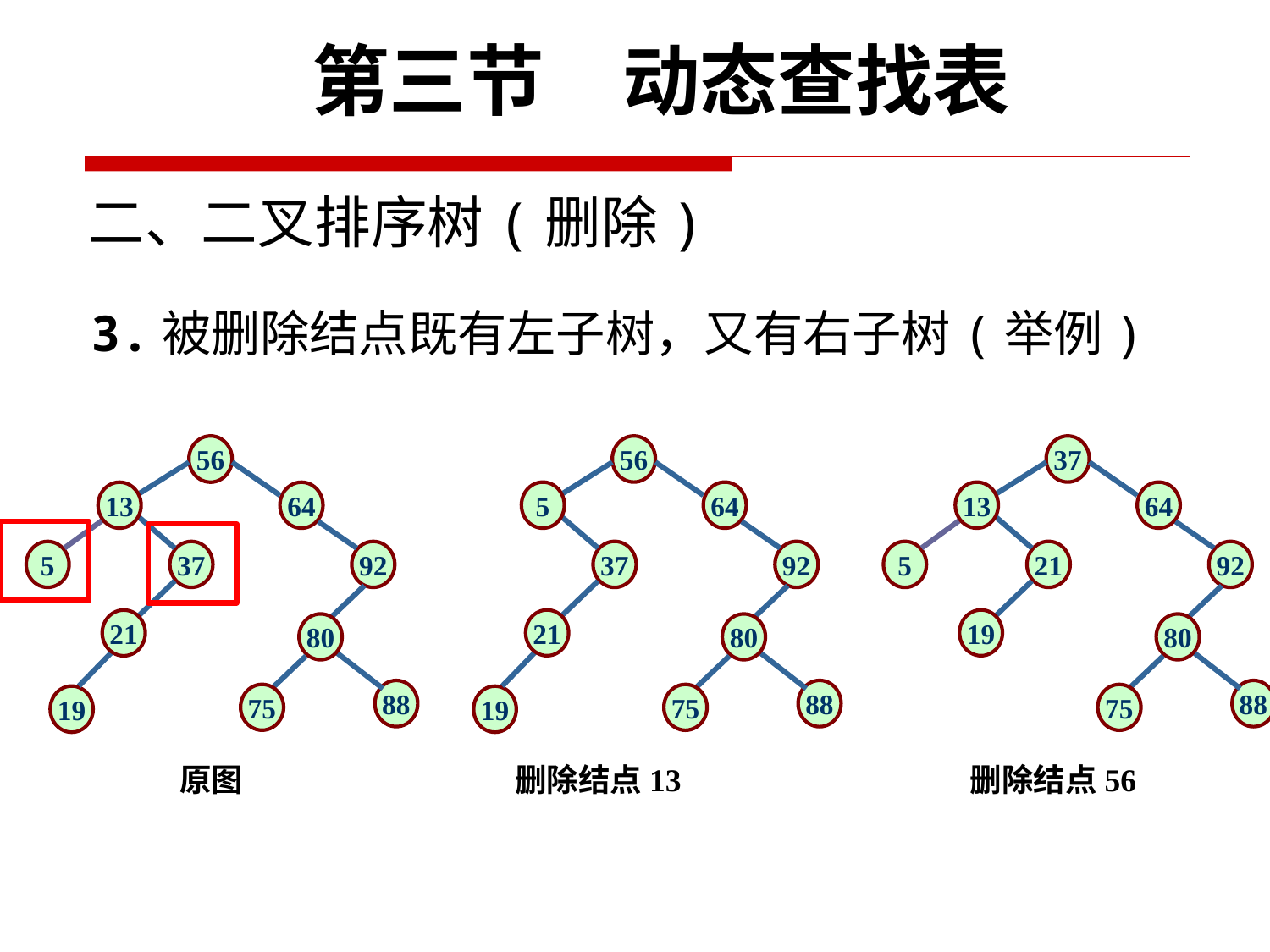

第三节　动态查找表
二、二叉排序树(删除)
3.被删除结点既有左子树，又有右子树(举例)
56

13
64

5
37
92

21
80

88
75
19
56
37

5
64
13
64

37
92
5
21
92

21
19
80
80

88
88
75
75
19
原图
删除结点13
删除结点56